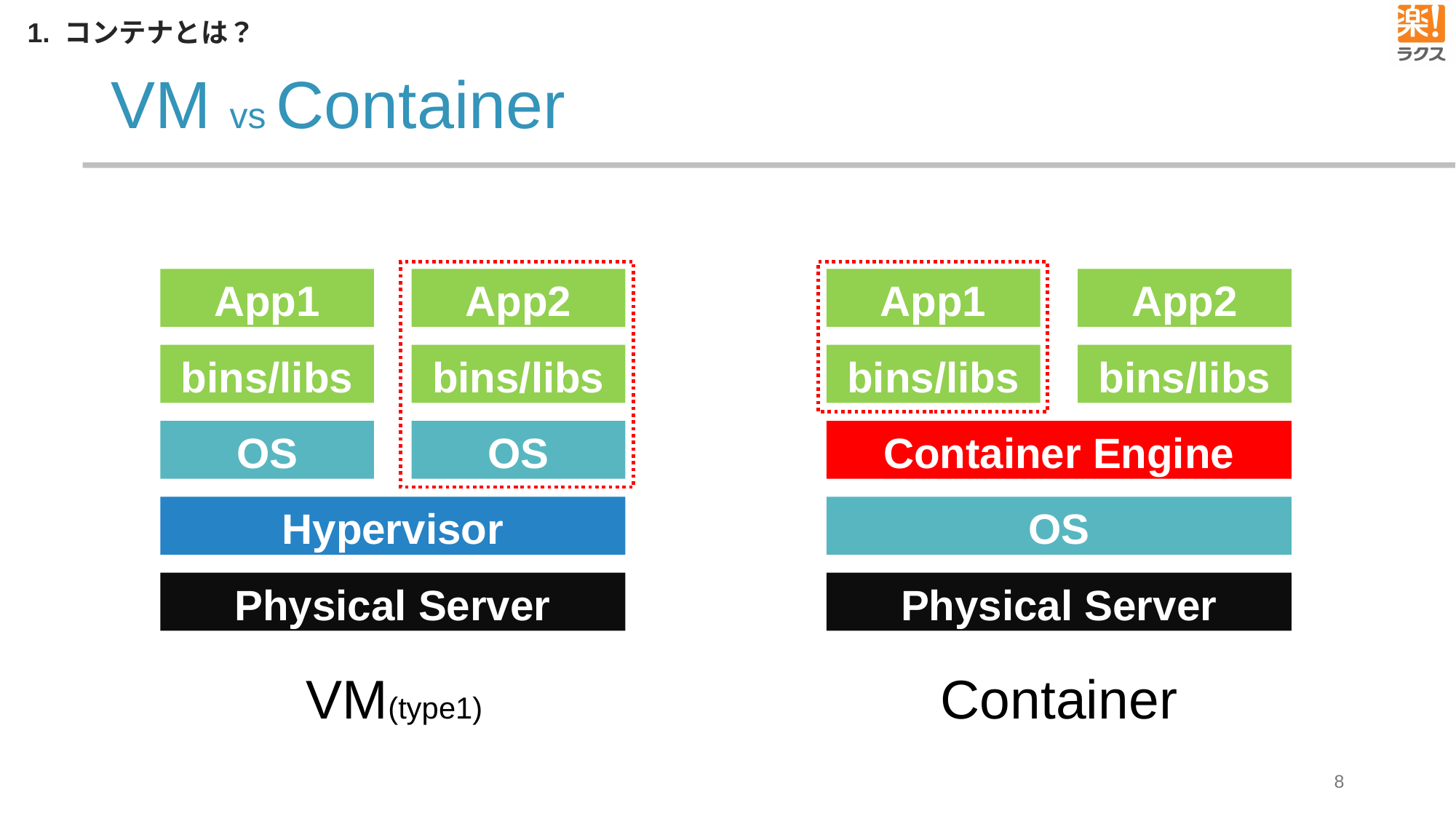

1. コンテナとは？
# VM vs Container

App2
App2
App1
App1
bins/libs
bins/libs
bins/libs
bins/libs
Container Engine
OS
OS
Hypervisor
OS
Physical Server
Physical Server
Container
VM(type1)
8